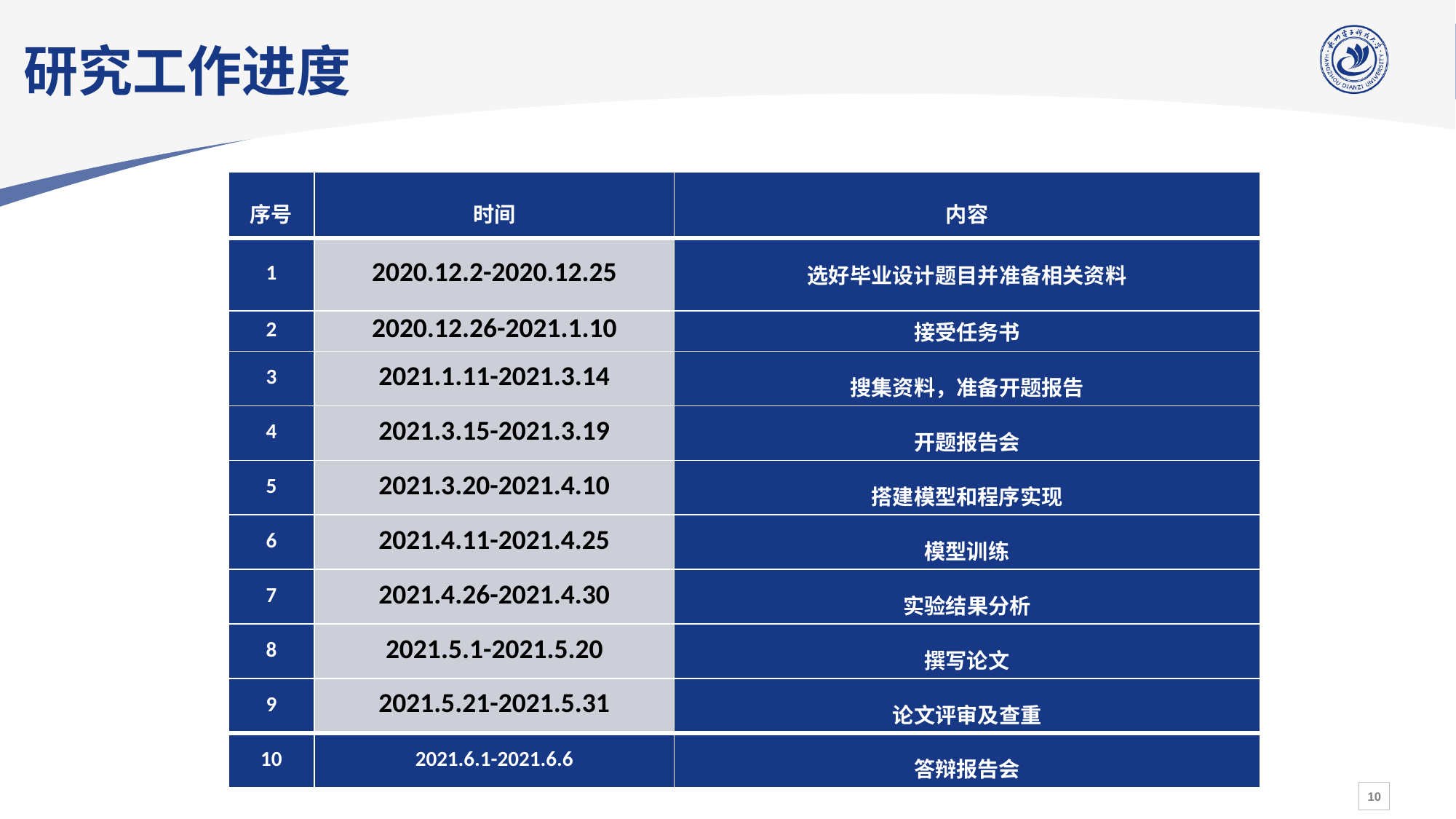

研究工作进度
| 序号 | 时间 | 内容 |
| --- | --- | --- |
| 1 | 2020.12.2-2020.12.25 | 选好毕业设计题目并准备相关资料 |
| 2 | 2020.12.26-2021.1.10 | 接受任务书 |
| 3 | 2021.1.11-2021.3.14 | 搜集资料，准备开题报告 |
| 4 | 2021.3.15-2021.3.19 | 开题报告会 |
| 5 | 2021.3.20-2021.4.10 | 搭建模型和程序实现 |
| 6 | 2021.4.11-2021.4.25 | 模型训练 |
| 7 | 2021.4.26-2021.4.30 | 实验结果分析 |
| 8 | 2021.5.1-2021.5.20 | 撰写论文 |
| 9 | 2021.5.21-2021.5.31 | 论文评审及查重 |
| 10 | 2021.6.1-2021.6.6 | 答辩报告会 |